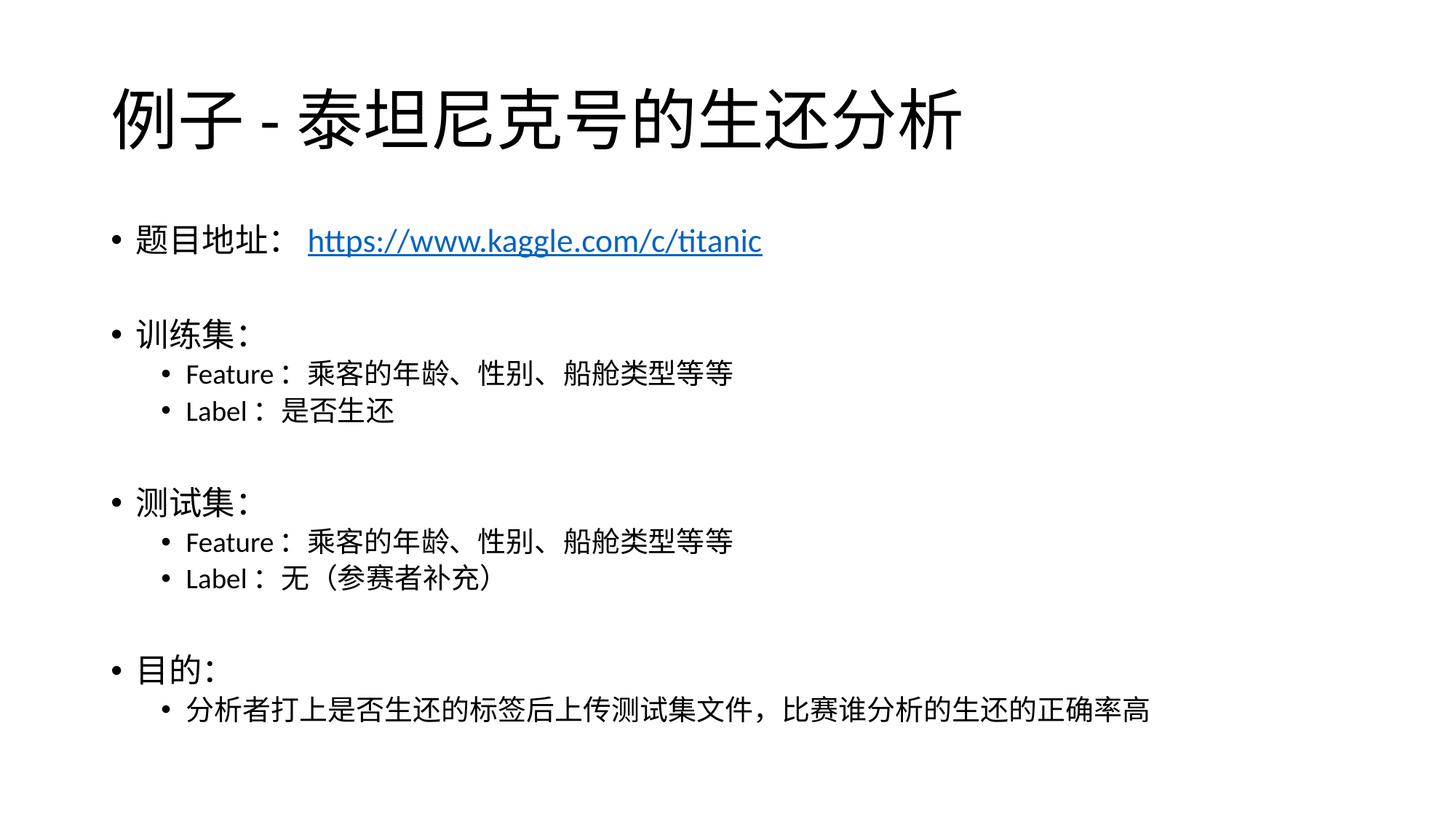

# 例子-泰坦尼克号的生还分析
题目地址：https://www.kaggle.com/c/titanic

训练集：
Feature：乘客的年龄、性别、船舱类型等等
Label：是否生还

测试集：
Feature：乘客的年龄、性别、船舱类型等等
Label：无（参赛者补充）

目的：
分析者打上是否生还的标签后上传测试集文件，比赛谁分析的生还的正确率高